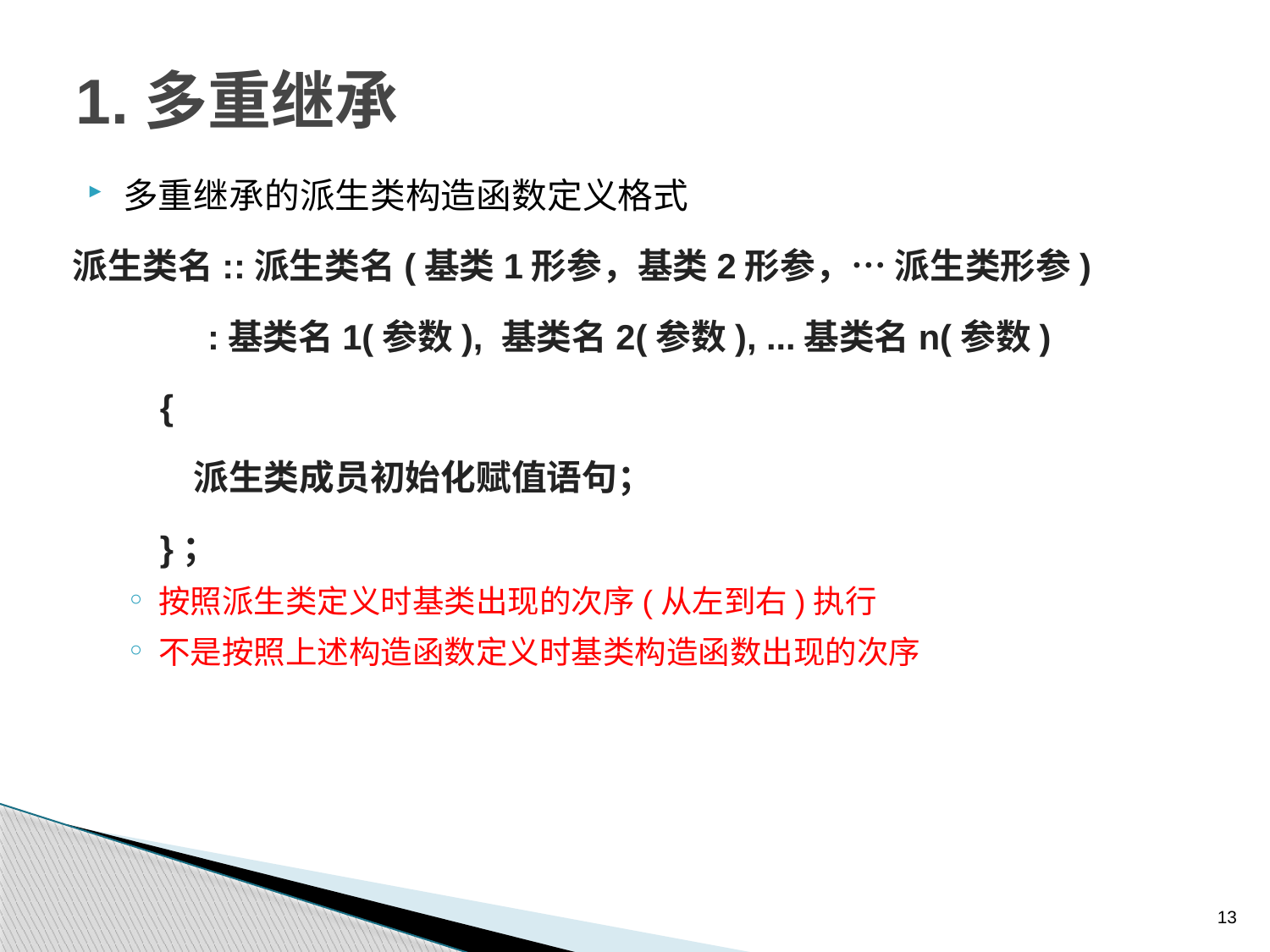

# 1.多重继承
多重继承的派生类构造函数定义格式
派生类名::派生类名(基类1形参，基类2形参，… 派生类形参)
	         :基类名1(参数), 基类名2(参数), ...基类名n(参数)
         {
              派生类成员初始化赋值语句；
         }；
按照派生类定义时基类出现的次序(从左到右)执行
不是按照上述构造函数定义时基类构造函数出现的次序

13